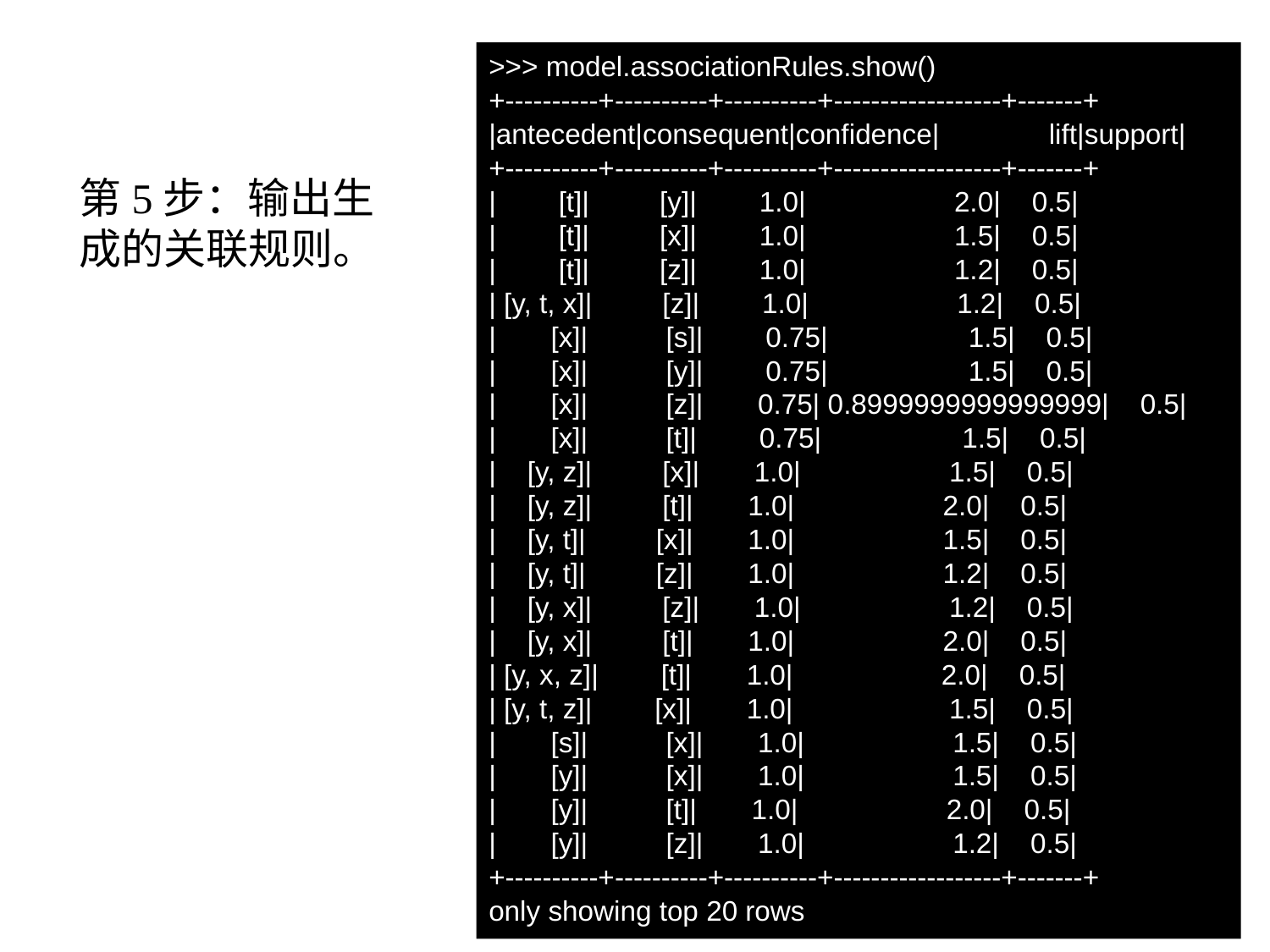

9.9.2 FP-Growth 算法
>>> model.associationRules.show()
+----------+----------+----------+------------------+-------+
|antecedent|consequent|confidence|              lift|support|
+----------+----------+----------+------------------+-------+
|        [t]|         [y]|        1.0|                   2.0|    0.5|
|        [t]|         [x]|        1.0|                   1.5|    0.5|
|        [t]|         [z]|        1.0|                   1.2|    0.5|
| [y, t, x]|         [z]|        1.0|                   1.2|    0.5|
|       [x]|          [s]|        0.75|                  1.5|    0.5|
|       [x]|          [y]|        0.75|                  1.5|    0.5|
|       [x]|          [z]|       0.75| 0.8999999999999999|    0.5|
|       [x]|          [t]|        0.75|                  1.5|    0.5|
|    [y, z]|         [x]|       1.0|                   1.5|    0.5|
|    [y, z]|         [t]|       1.0|                   2.0|    0.5|
|    [y, t]|         [x]|       1.0|                   1.5|    0.5|
|    [y, t]|         [z]|       1.0|                   1.2|    0.5|
|    [y, x]|         [z]|       1.0|                   1.2|    0.5|
|    [y, x]|         [t]|       1.0|                   2.0|    0.5|
| [y, x, z]|        [t]|       1.0|                   2.0|    0.5|
| [y, t, z]|        [x]|       1.0|                    1.5|    0.5|
|       [s]|          [x]|       1.0|                   1.5|    0.5|
|       [y]|          [x]|       1.0|                   1.5|    0.5|
|       [y]|          [t]|       1.0|                   2.0|    0.5|
|       [y]|          [z]|       1.0|                   1.2|    0.5|
+----------+----------+----------+------------------+-------+
only showing top 20 rows
第5步：输出生成的关联规则。